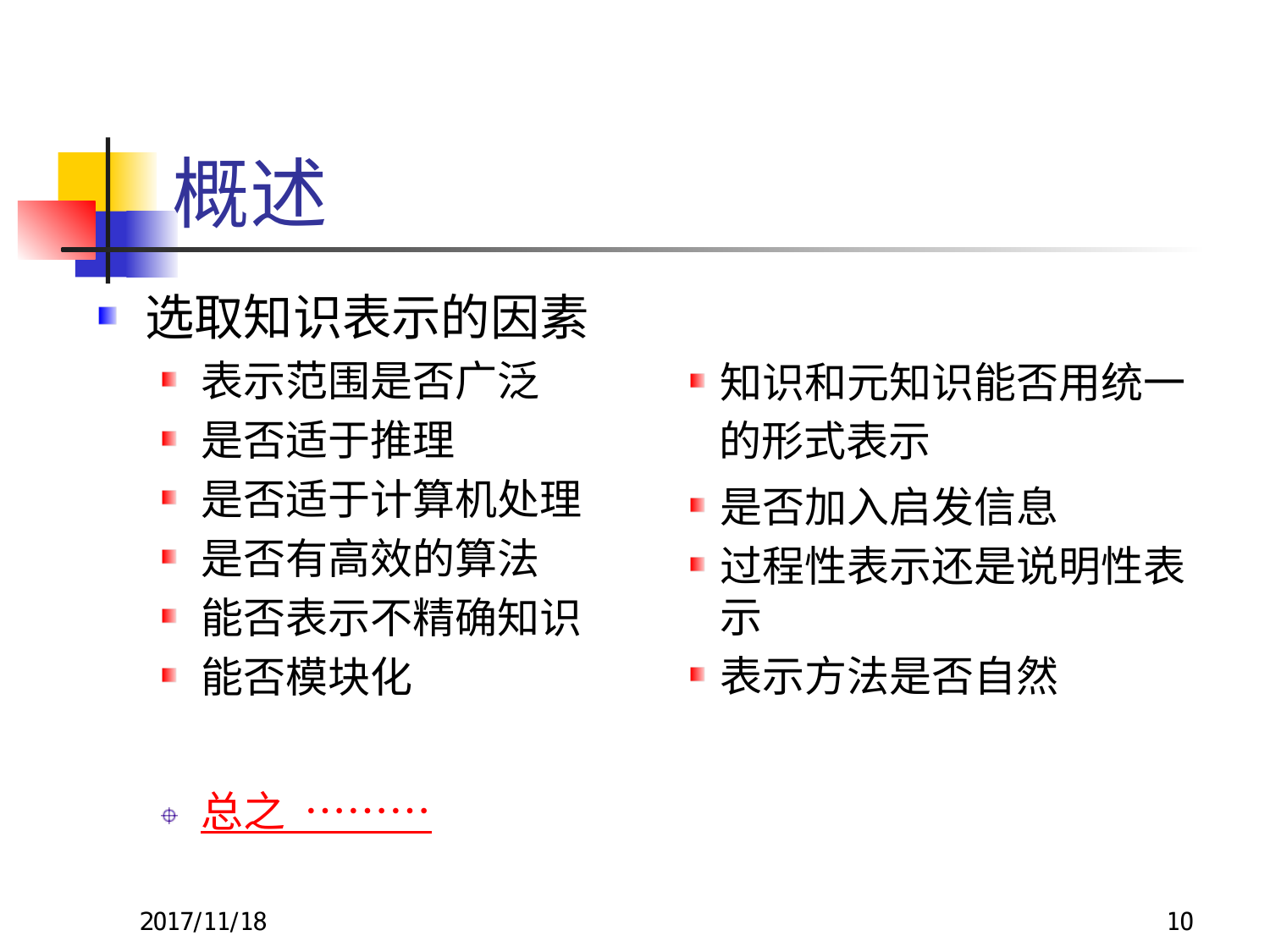

# 概述
选取知识表示的因素
表示范围是否广泛
是否适于推理
是否适于计算机处理
是否有高效的算法
能否表示不精确知识
能否模块化

总之  ………
知识和元知识能否用统一
  的形式表示
是否加入启发信息
过程性表示还是说明性表示
表示方法是否自然

2017/11/18
10